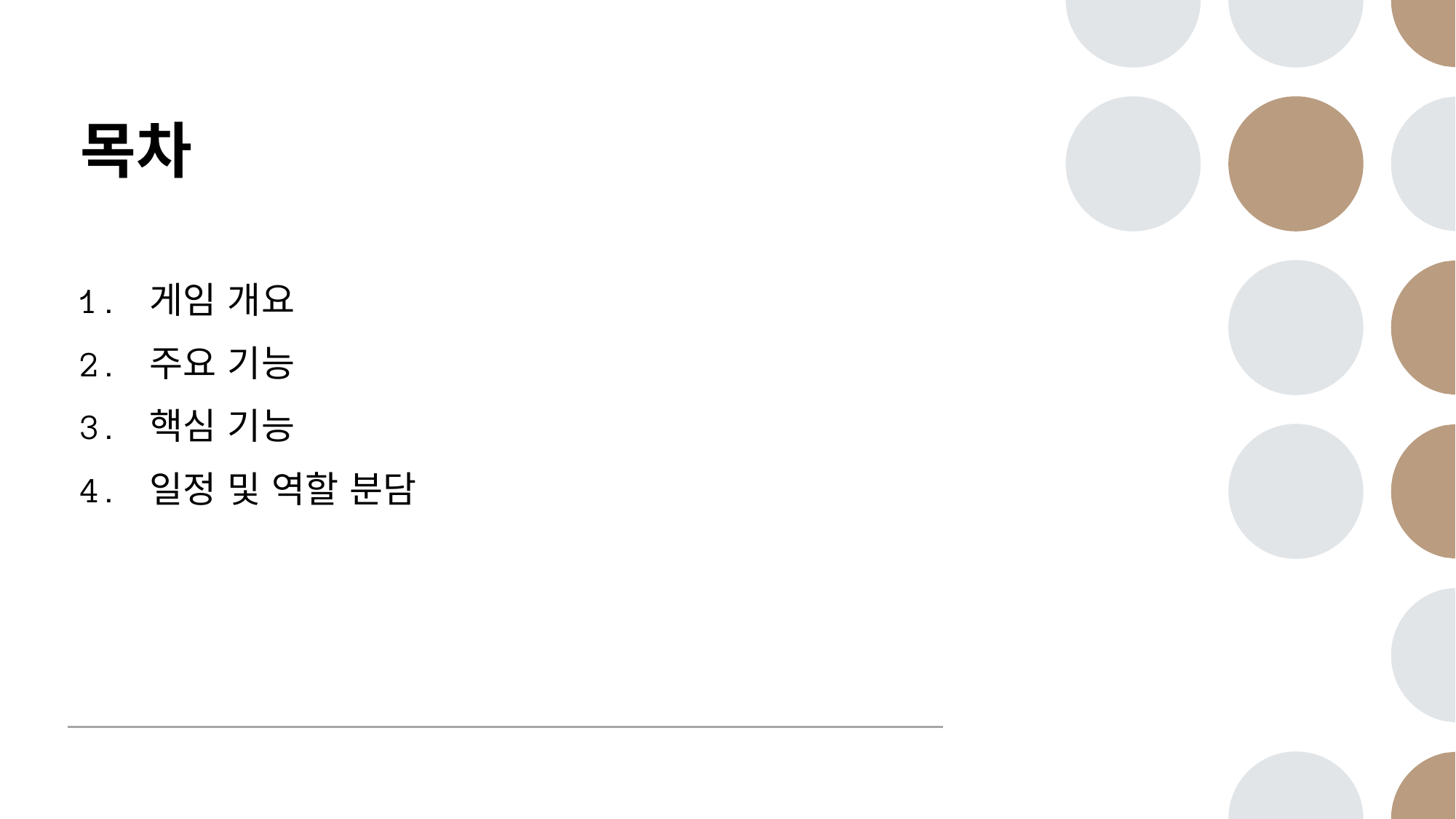

목차
1. 게임 개요
2. 주요 기능
3. 핵심 기능
4. 일정 및 역할 분담